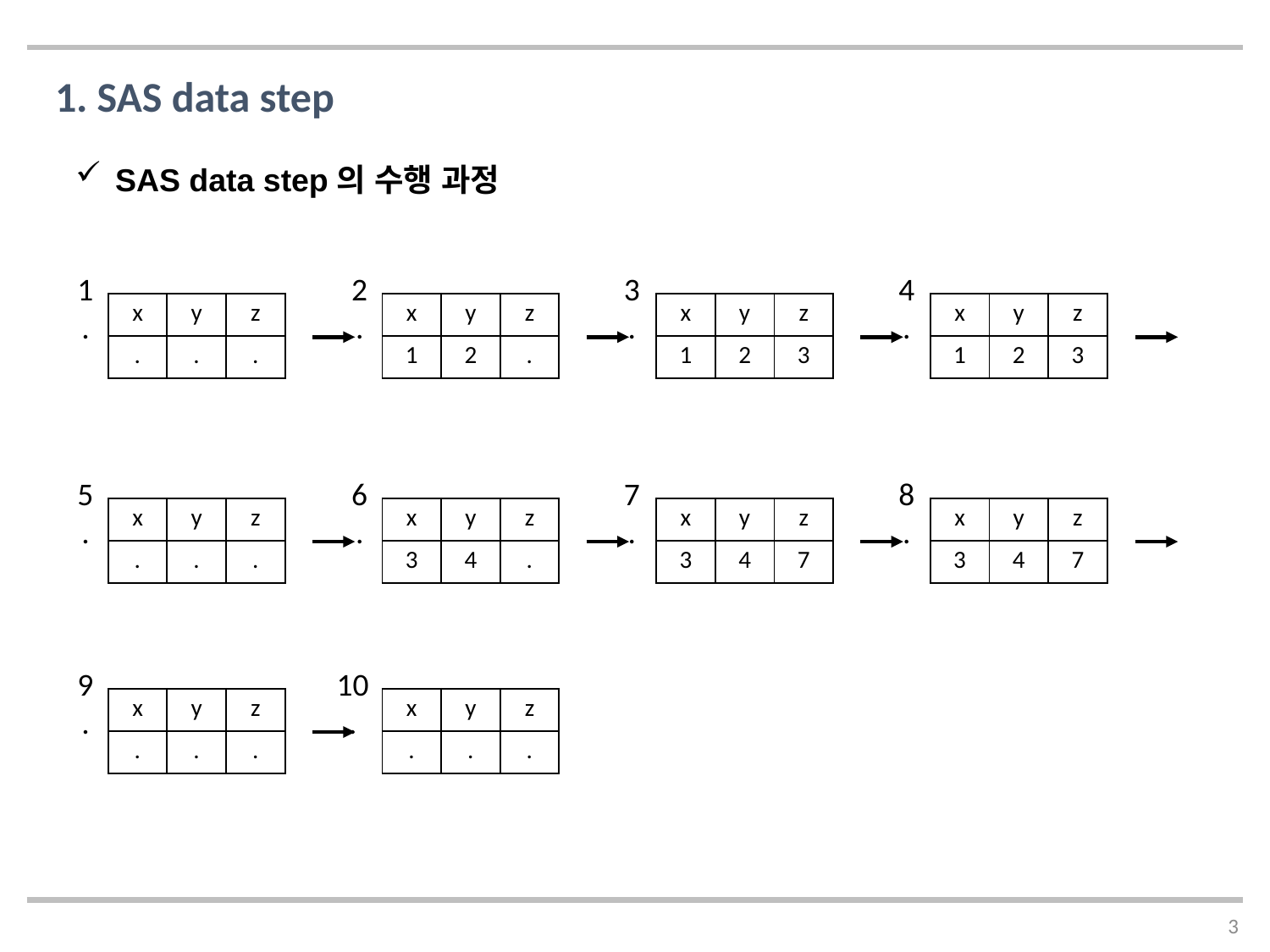

1. SAS data step
SAS data step의 수행 과정
1.
2.
3.
4.
| x | y | z |
| --- | --- | --- |
| . | . | . |
| x | y | z |
| --- | --- | --- |
| 1 | 2 | . |
| x | y | z |
| --- | --- | --- |
| 1 | 2 | 3 |
| x | y | z |
| --- | --- | --- |
| 1 | 2 | 3 |
5.
6.
7.
8.
| x | y | z |
| --- | --- | --- |
| . | . | . |
| x | y | z |
| --- | --- | --- |
| 3 | 4 | . |
| x | y | z |
| --- | --- | --- |
| 3 | 4 | 7 |
| x | y | z |
| --- | --- | --- |
| 3 | 4 | 7 |
9.
10.
| x | y | z |
| --- | --- | --- |
| . | . | . |
| x | y | z |
| --- | --- | --- |
| . | . | . |